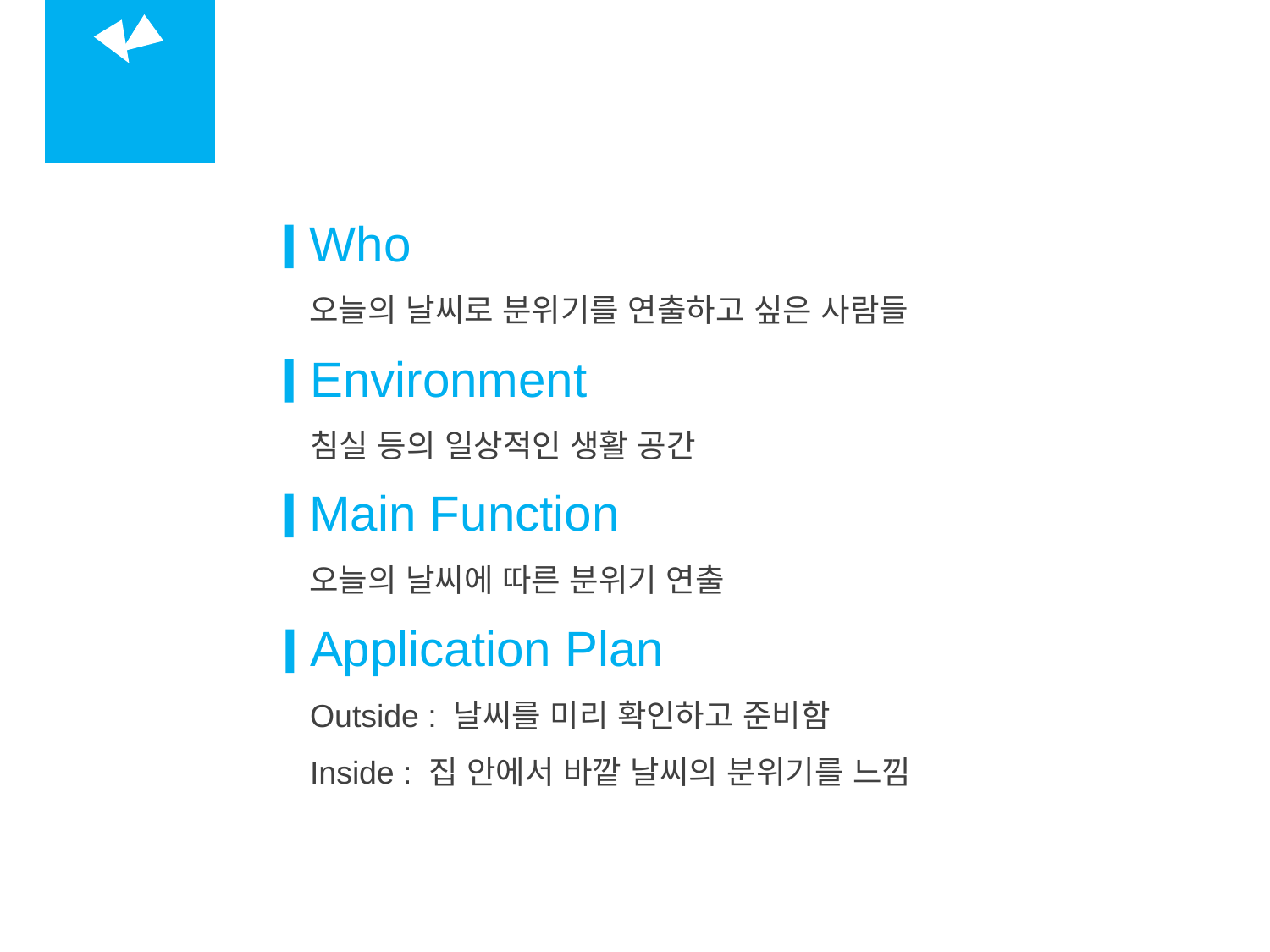

01
개요
Who
오늘의 날씨로 분위기를 연출하고 싶은 사람들
Environment
침실 등의 일상적인 생활 공간
Main Function
오늘의 날씨에 따른 분위기 연출

Application Plan
Outside : 날씨를 미리 확인하고 준비함
Inside : 집 안에서 바깥 날씨의 분위기를 느낌